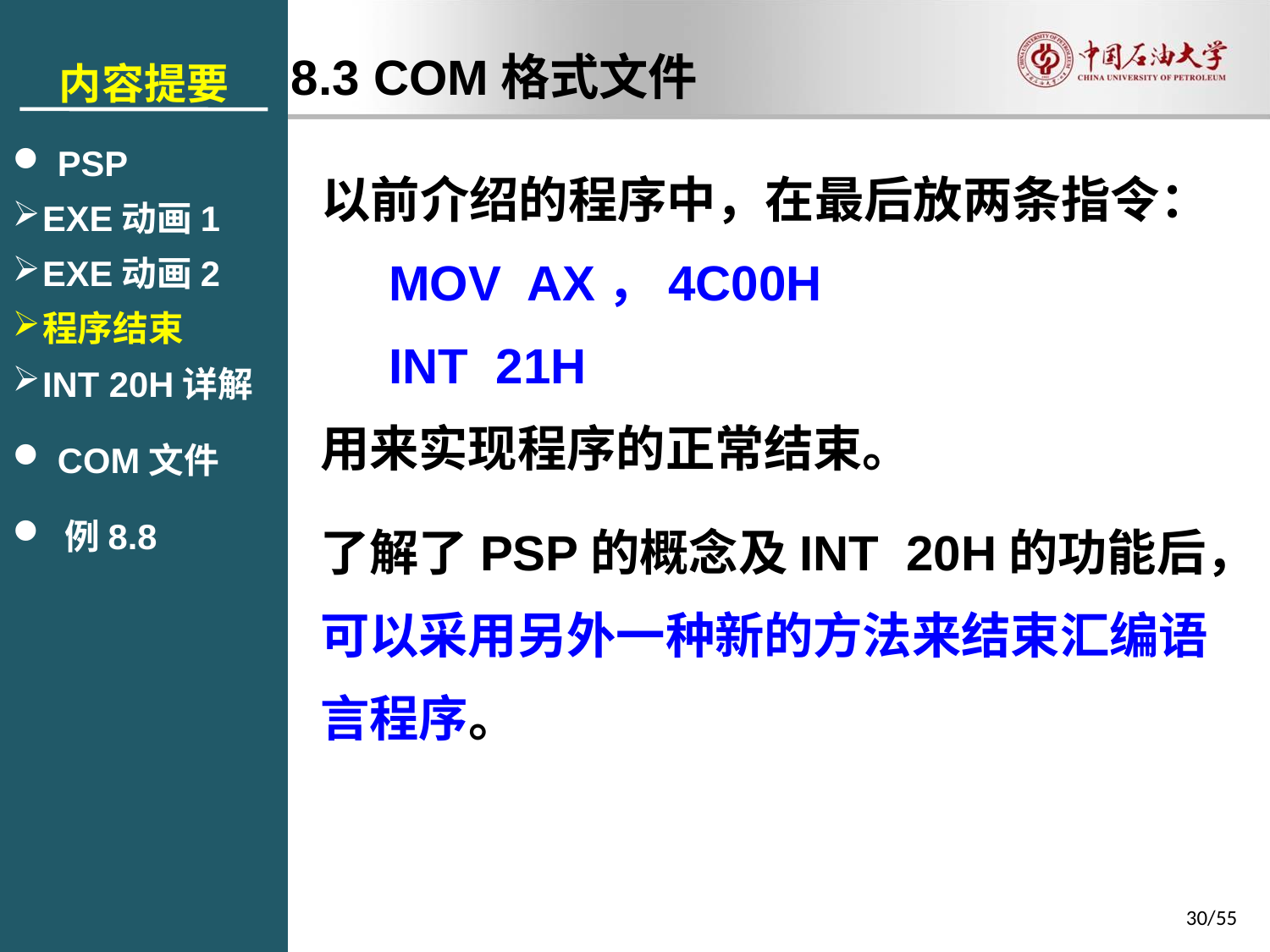

内容提要
 PSP
EXE动画1
EXE动画2
程序结束
INT 20H详解
 COM文件
 例8.8
8.3 COM格式文件
以前介绍的程序中，在最后放两条指令：
     MOV  AX，4C00H
     INT  21H
用来实现程序的正常结束。
了解了PSP的概念及INT  20H的功能后，可以采用另外一种新的方法来结束汇编语言程序。
30/55